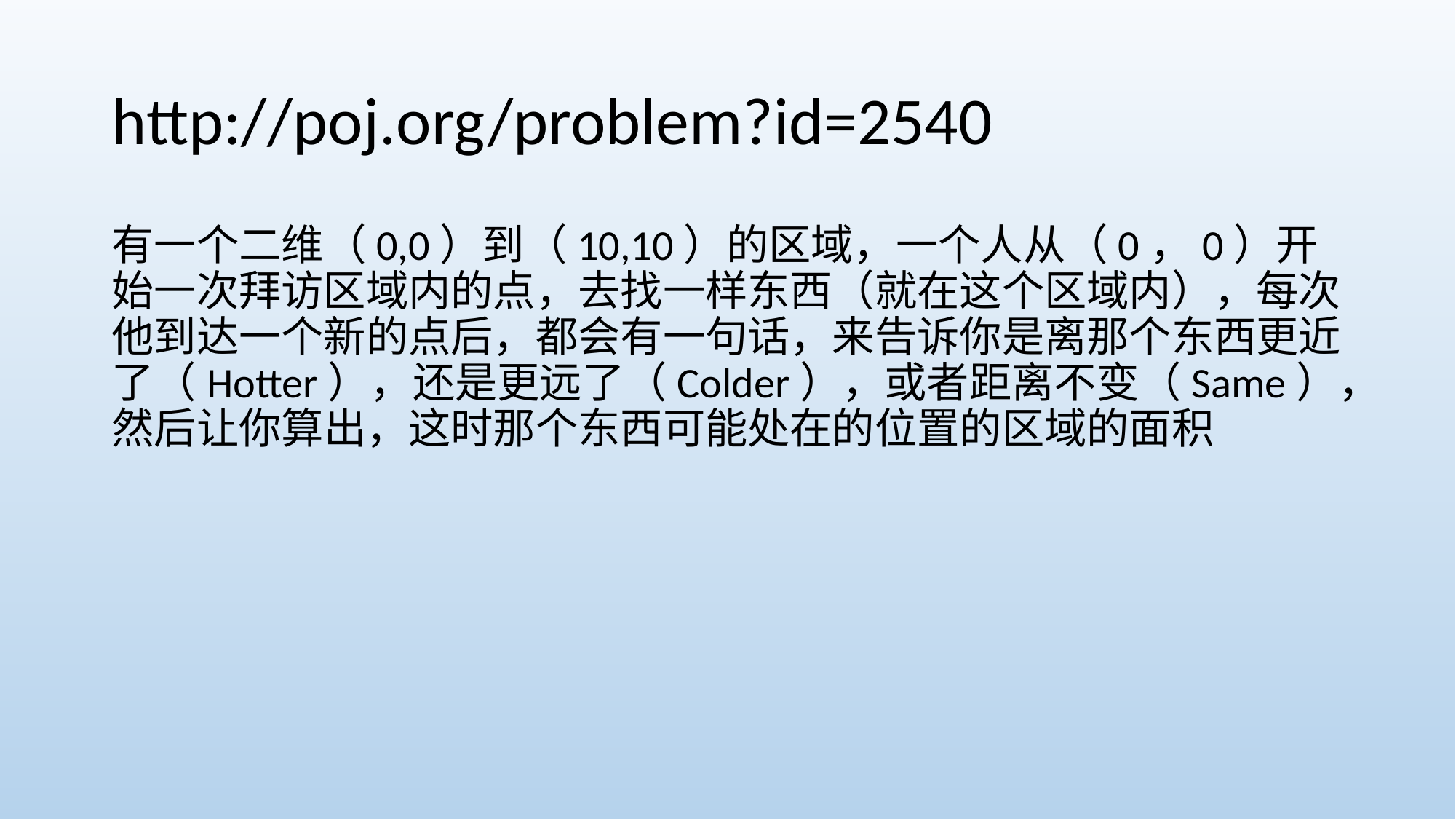

# http://poj.org/problem?id=2540
有一个二维（0,0）到（10,10）的区域，一个人从（0，0）开始一次拜访区域内的点，去找一样东西（就在这个区域内），每次他到达一个新的点后，都会有一句话，来告诉你是离那个东西更近了（Hotter），还是更远了（Colder），或者距离不变（Same），然后让你算出，这时那个东西可能处在的位置的区域的面积